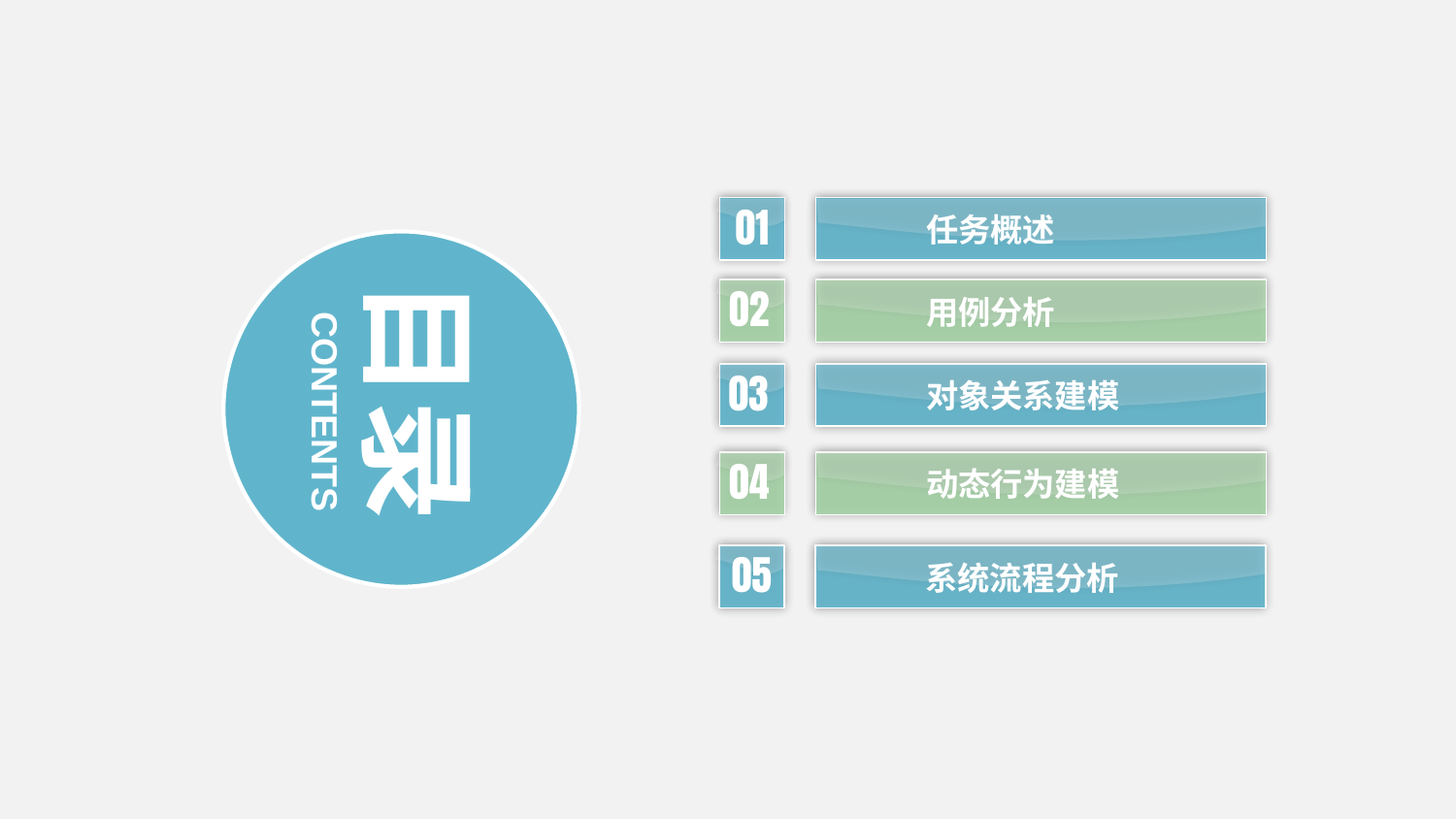

目录
01

任务概述

02

用例分析
03

对象关系建模
CONTENTS
04

动态行为建模
05

系统流程分析